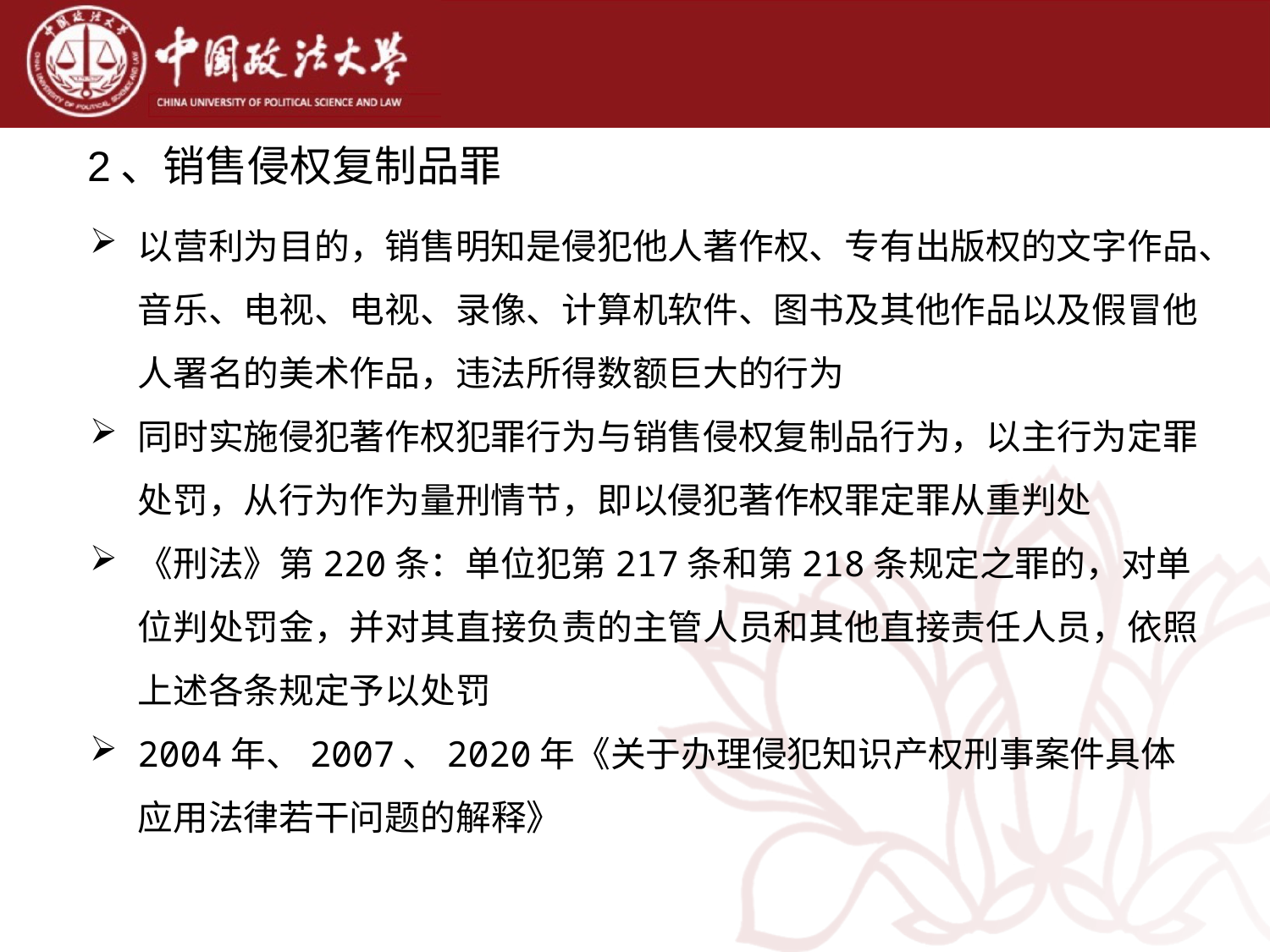

2、销售侵权复制品罪
以营利为目的，销售明知是侵犯他人著作权、专有出版权的文字作品、音乐、电视、电视、录像、计算机软件、图书及其他作品以及假冒他人署名的美术作品，违法所得数额巨大的行为
同时实施侵犯著作权犯罪行为与销售侵权复制品行为，以主行为定罪处罚，从行为作为量刑情节，即以侵犯著作权罪定罪从重判处
《刑法》第220条：单位犯第217条和第218条规定之罪的，对单位判处罚金，并对其直接负责的主管人员和其他直接责任人员，依照上述各条规定予以处罚
2004年、2007、2020年《关于办理侵犯知识产权刑事案件具体应用法律若干问题的解释》